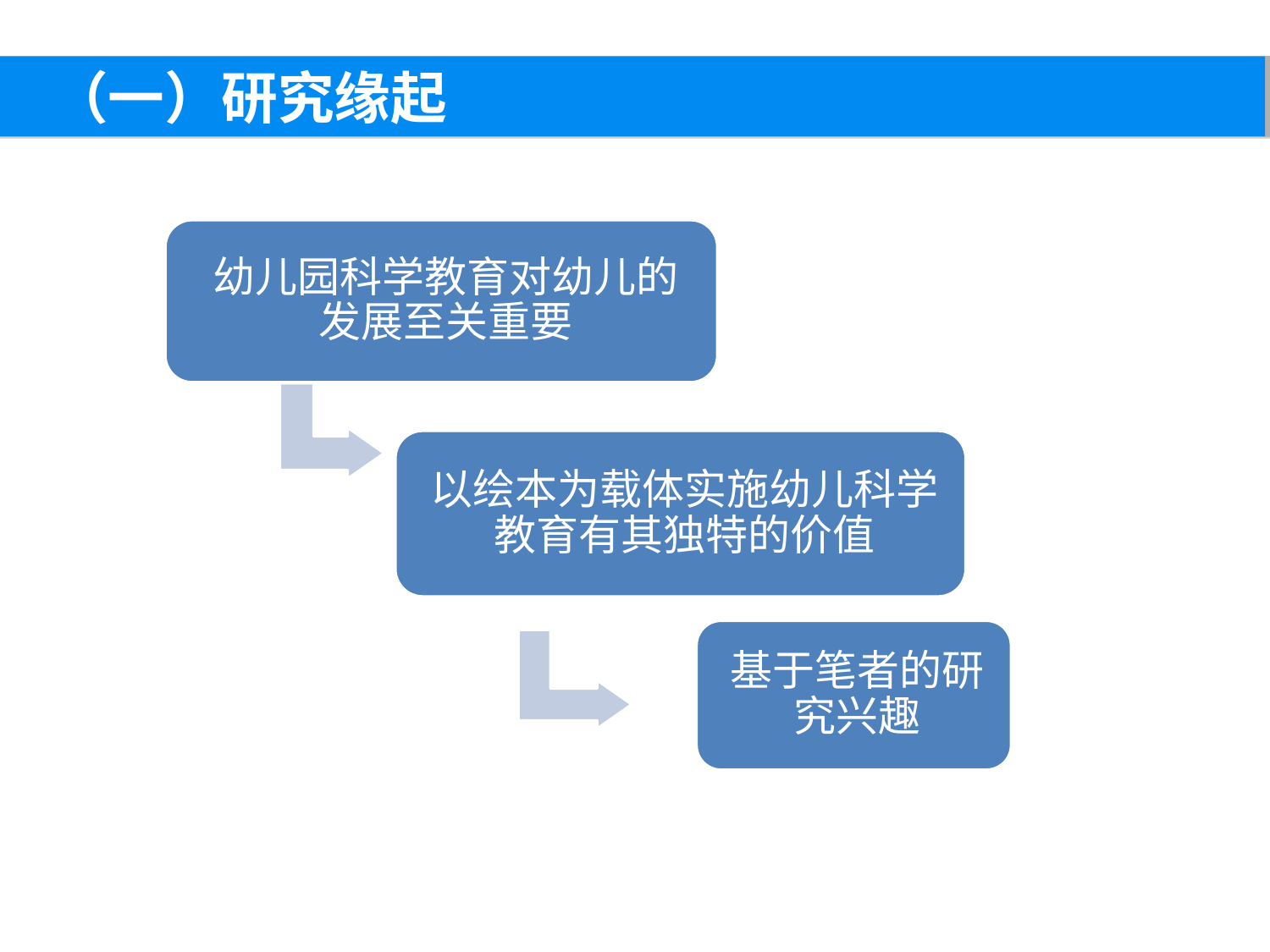

（一）研究缘起
幼儿园科学教育对幼儿的发展至关重要
以绘本为载体实施幼儿科学教育有其独特的价值
基于笔者的研究兴趣